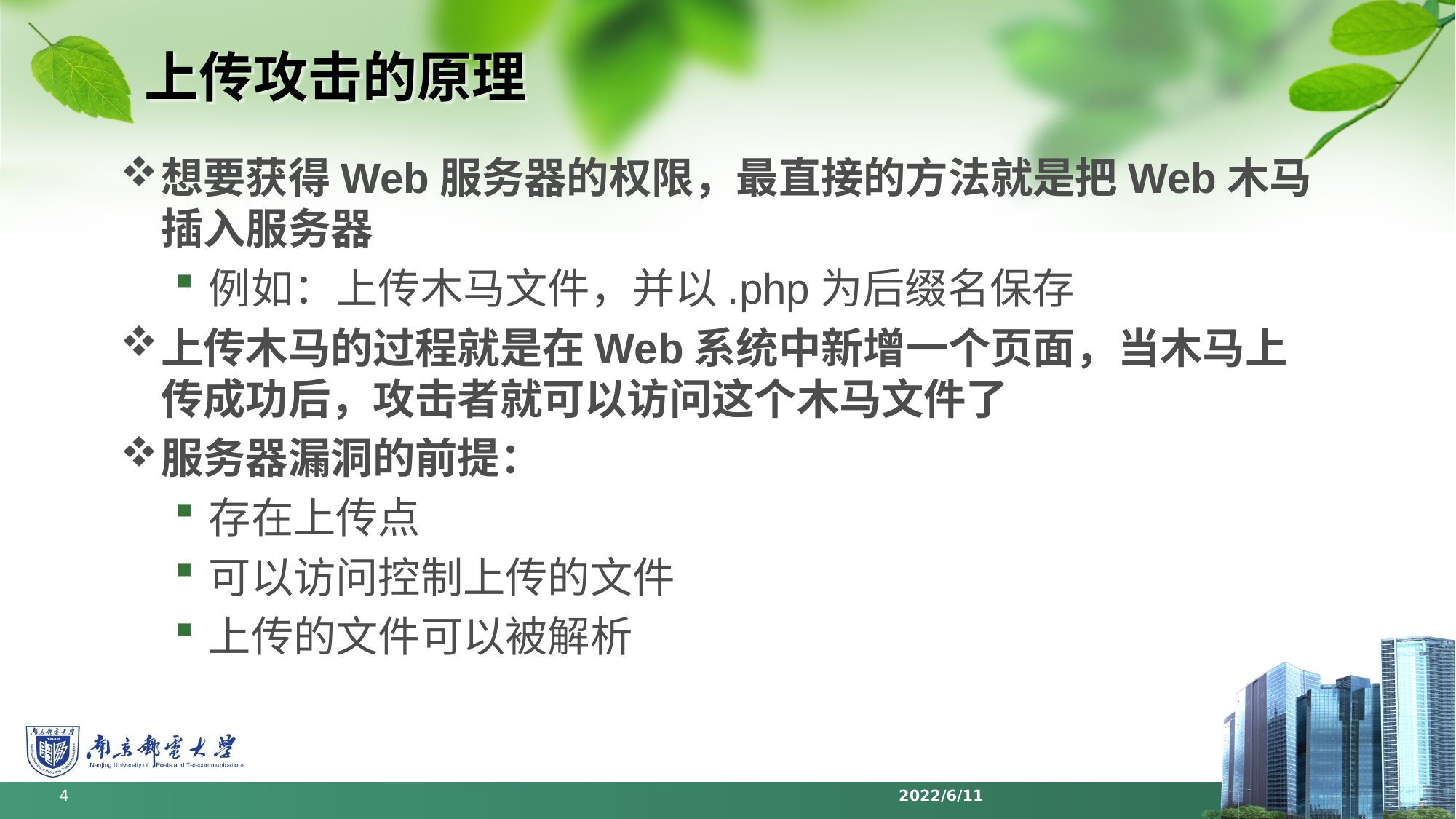

# 上传攻击的原理
想要获得Web服务器的权限，最直接的方法就是把Web木马插入服务器
例如：上传木马文件，并以.php为后缀名保存
上传木马的过程就是在Web系统中新增一个页面，当木马上传成功后，攻击者就可以访问这个木马文件了
服务器漏洞的前提：
存在上传点
可以访问控制上传的文件
上传的文件可以被解析
4
2022/6/11